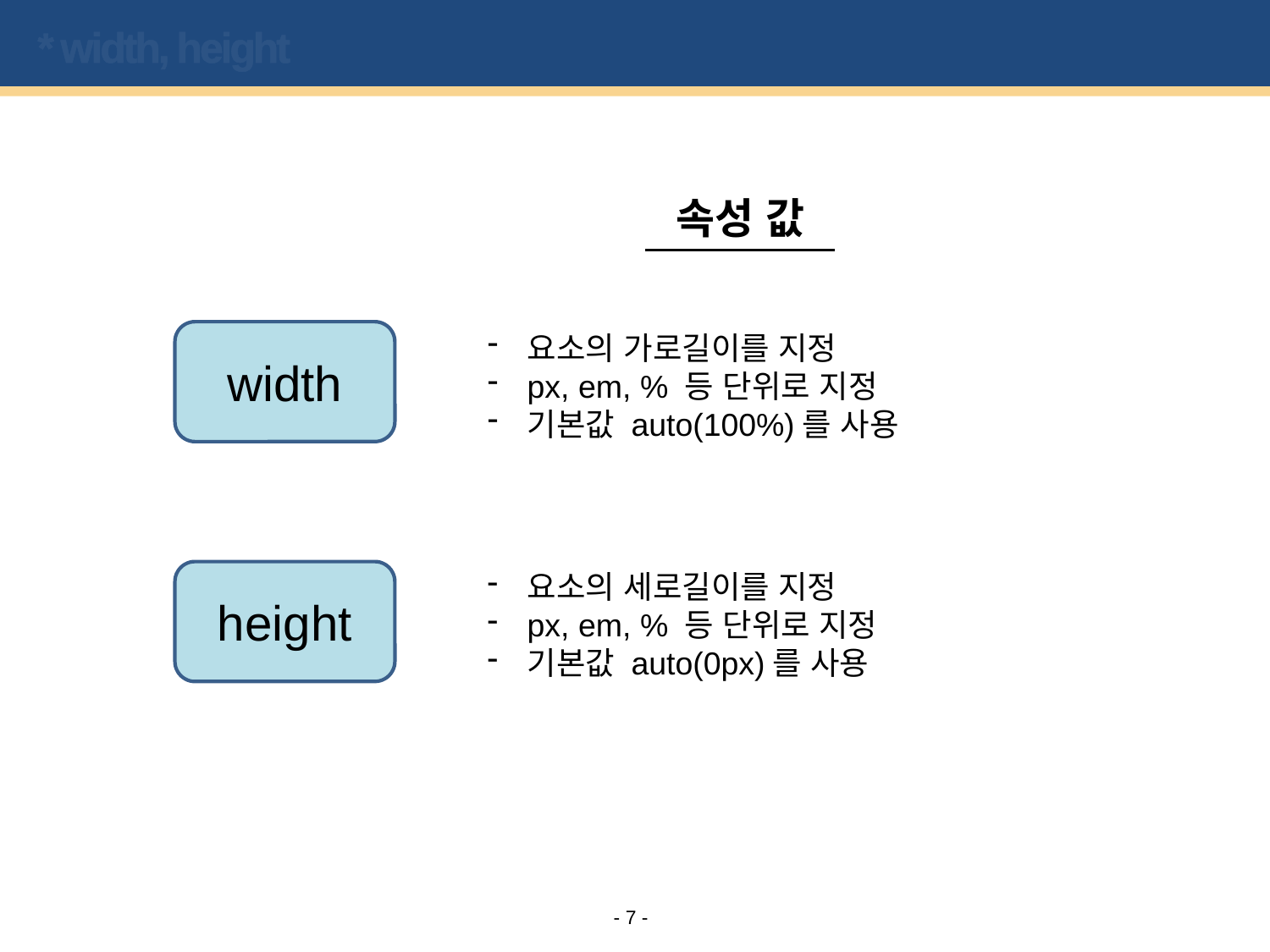

# * width, height
속성 값
요소의 가로길이를 지정
px, em, % 등 단위로 지정
기본값 auto(100%)를 사용
width
요소의 세로길이를 지정
px, em, % 등 단위로 지정
기본값 auto(0px)를 사용
height